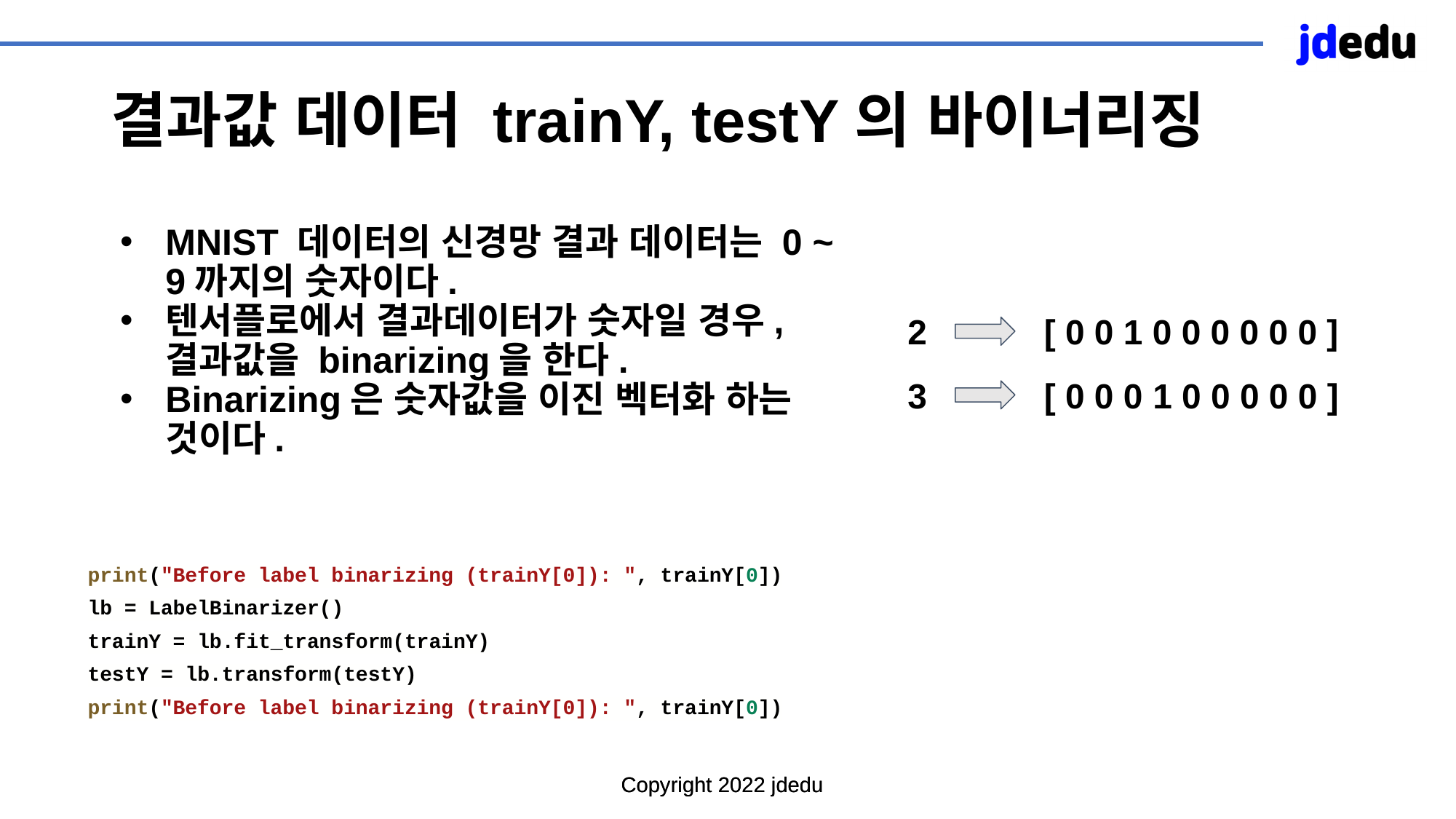

# 결과값 데이터 trainY, testY의 바이너리징
MNIST 데이터의 신경망 결과 데이터는 0 ~ 9까지의 숫자이다.
텐서플로에서 결과데이터가 숫자일 경우, 결과값을 binarizing을 한다.
Binarizing은 숫자값을 이진 벡터화 하는 것이다.
2
[ 0 0 1 0 0 0 0 0 0 ]

3
[ 0 0 0 1 0 0 0 0 0 ]

print("Before label binarizing (trainY[0]): ", trainY[0])
lb = LabelBinarizer()
trainY = lb.fit_transform(trainY)
testY = lb.transform(testY)
print("Before label binarizing (trainY[0]): ", trainY[0])